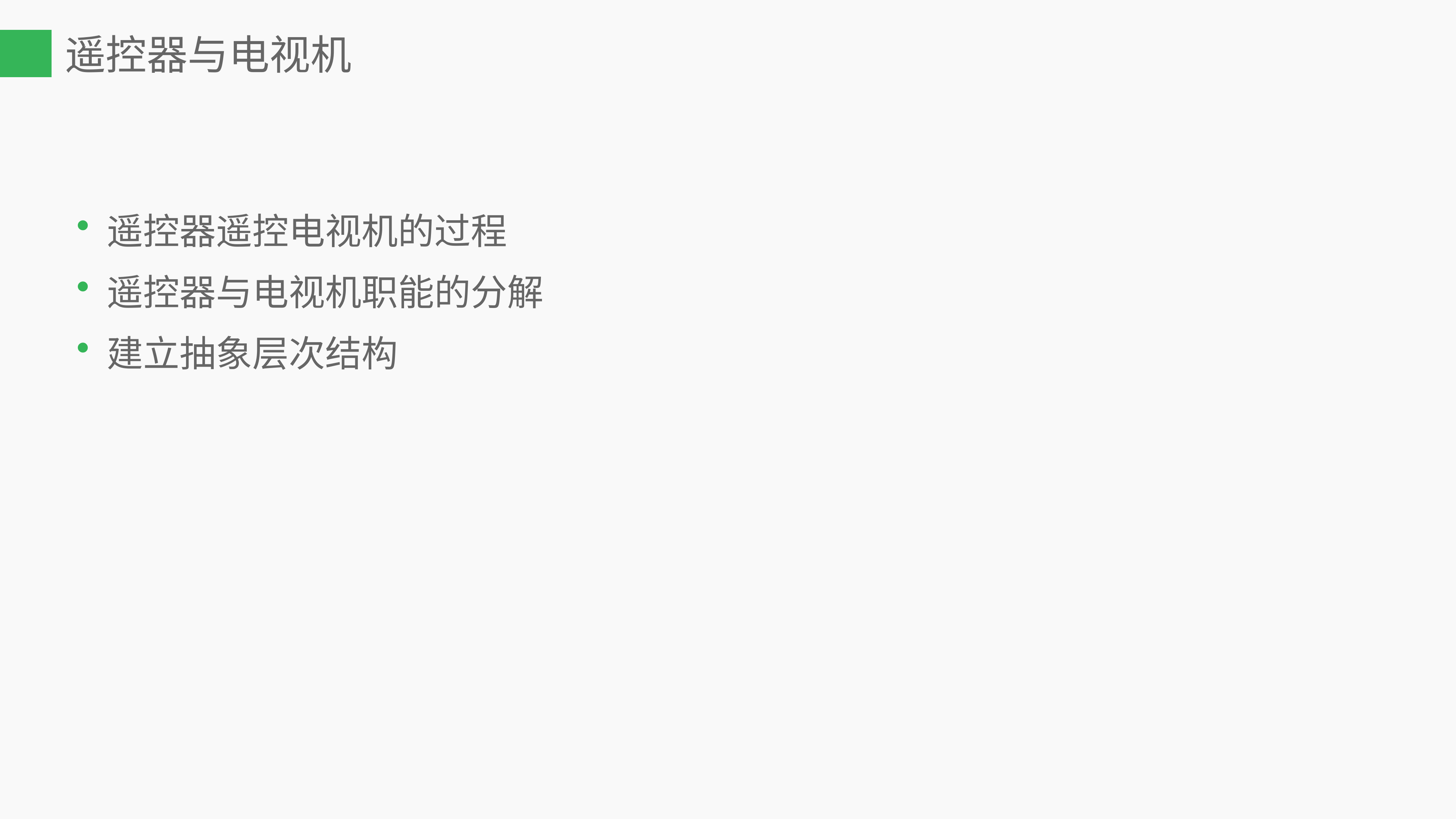

遥控器与电视机

遥控器遥控电视机的过程
遥控器与电视机职能的分解
建立抽象层次结构